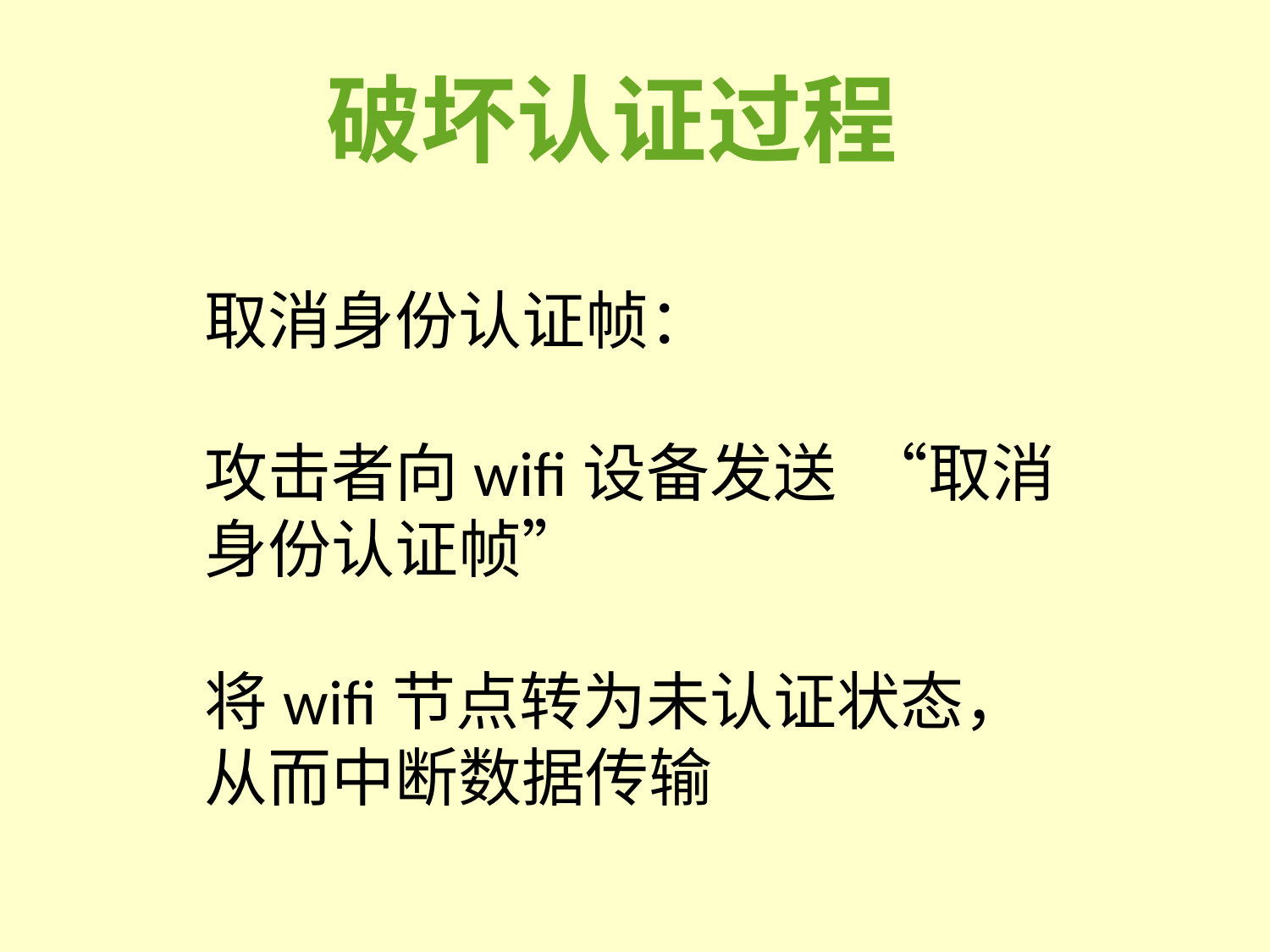

破坏认证过程
取消身份认证帧：

攻击者向wifi设备发送  “取消身份认证帧”

将wifi节点转为未认证状态，从而中断数据传输